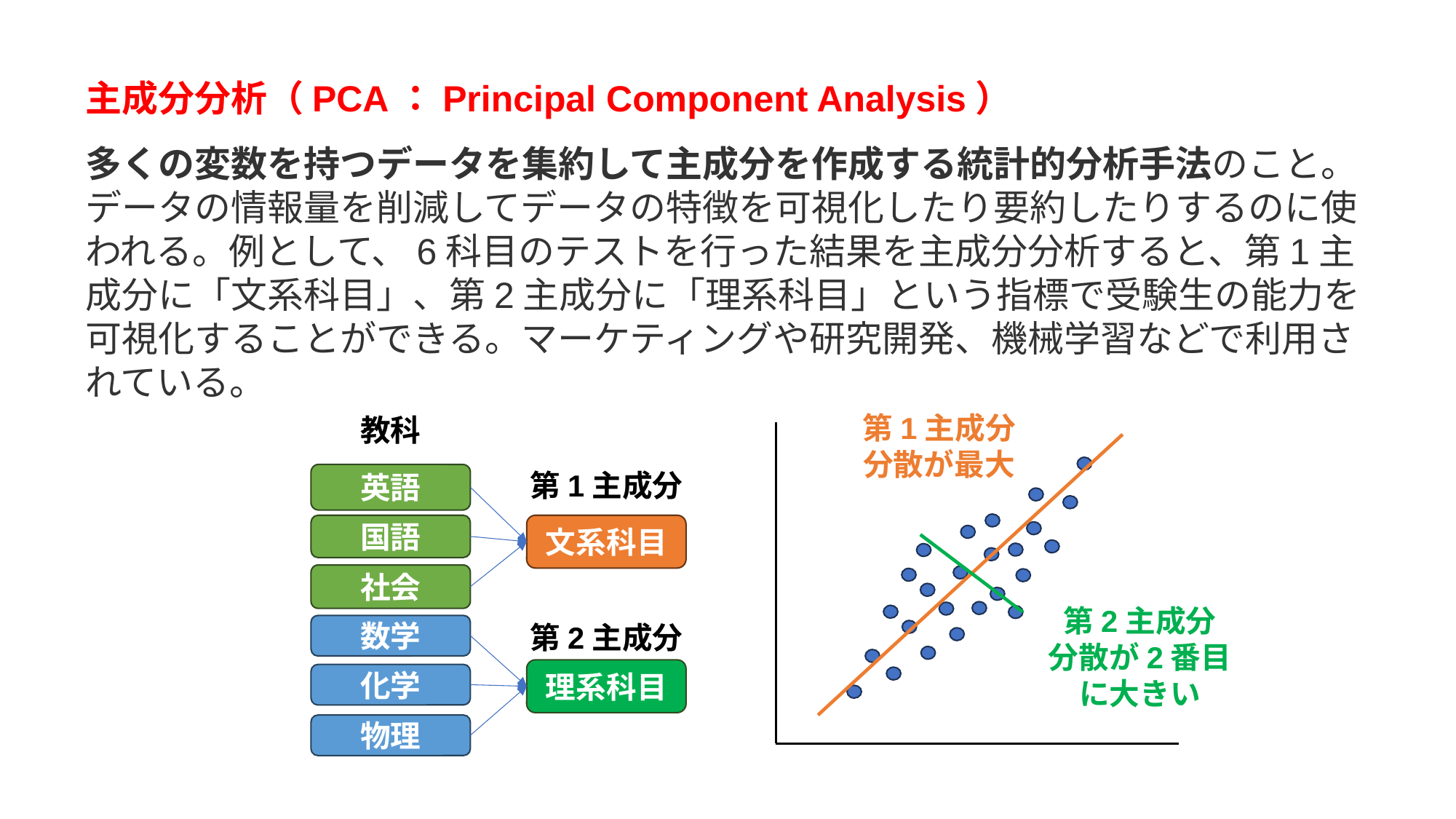

主成分分析（PCA：Principal Component Analysis）

多くの変数を持つデータを集約して主成分を作成する統計的分析手法のこと。
データの情報量を削減してデータの特徴を可視化したり要約したりするのに使われる。例として、6科目のテストを行った結果を主成分分析すると、第1主成分に「文系科目」、第2主成分に「理系科目」という指標で受験生の能力を可視化することができる。マーケティングや研究開発、機械学習などで利用されている。
第1主成分
分散が最大
教科

第1主成分
英語

文系科目
国語

社会

第2主成分
分散が2番目に大きい

第2主成分
数学

理系科目
化学

物理